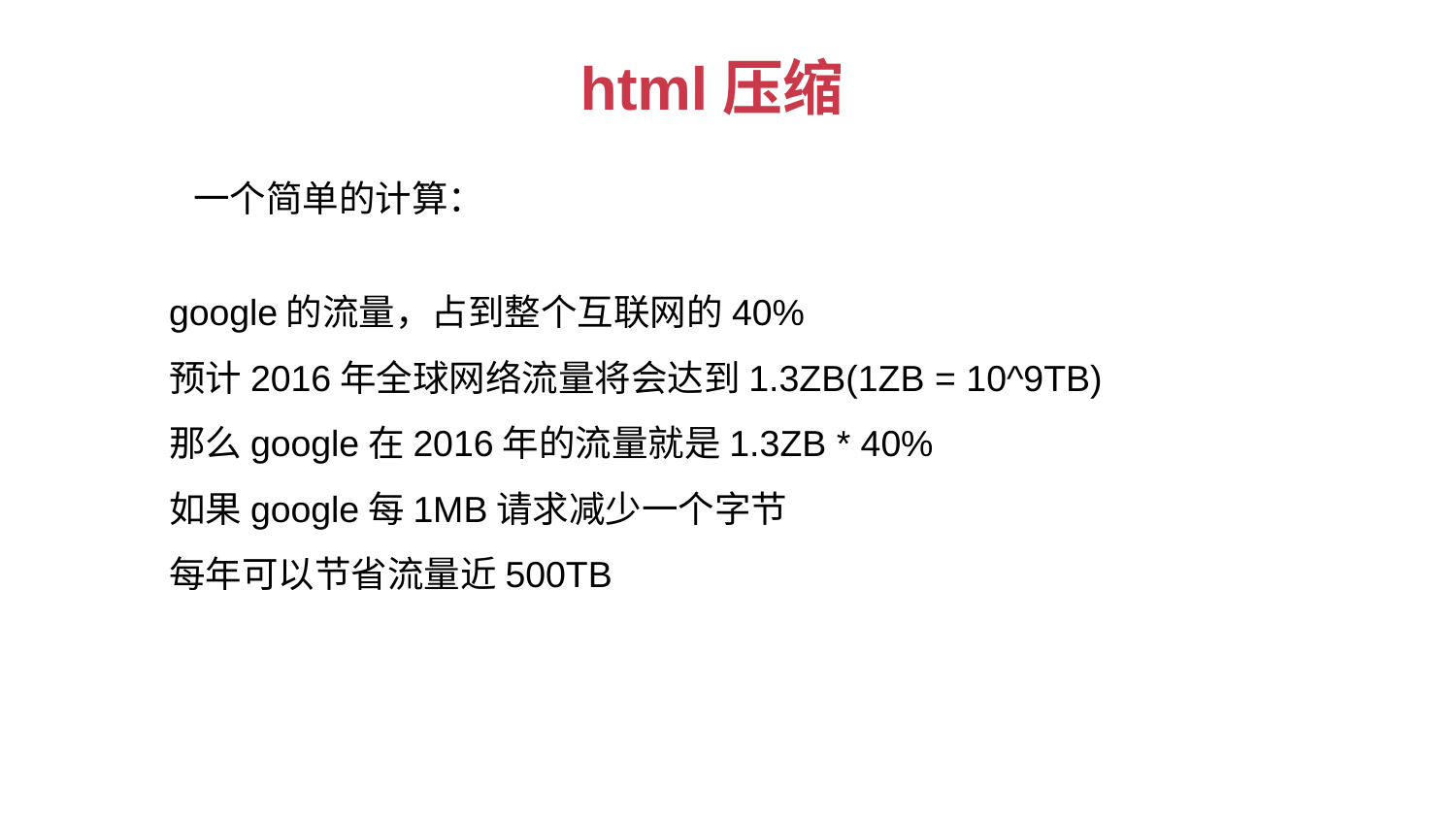

html压缩
一个简单的计算：
google的流量，占到整个互联网的40%
预计2016年全球网络流量将会达到1.3ZB(1ZB = 10^9TB)
那么google在2016年的流量就是1.3ZB * 40%
如果google每1MB请求减少一个字节
每年可以节省流量近500TB